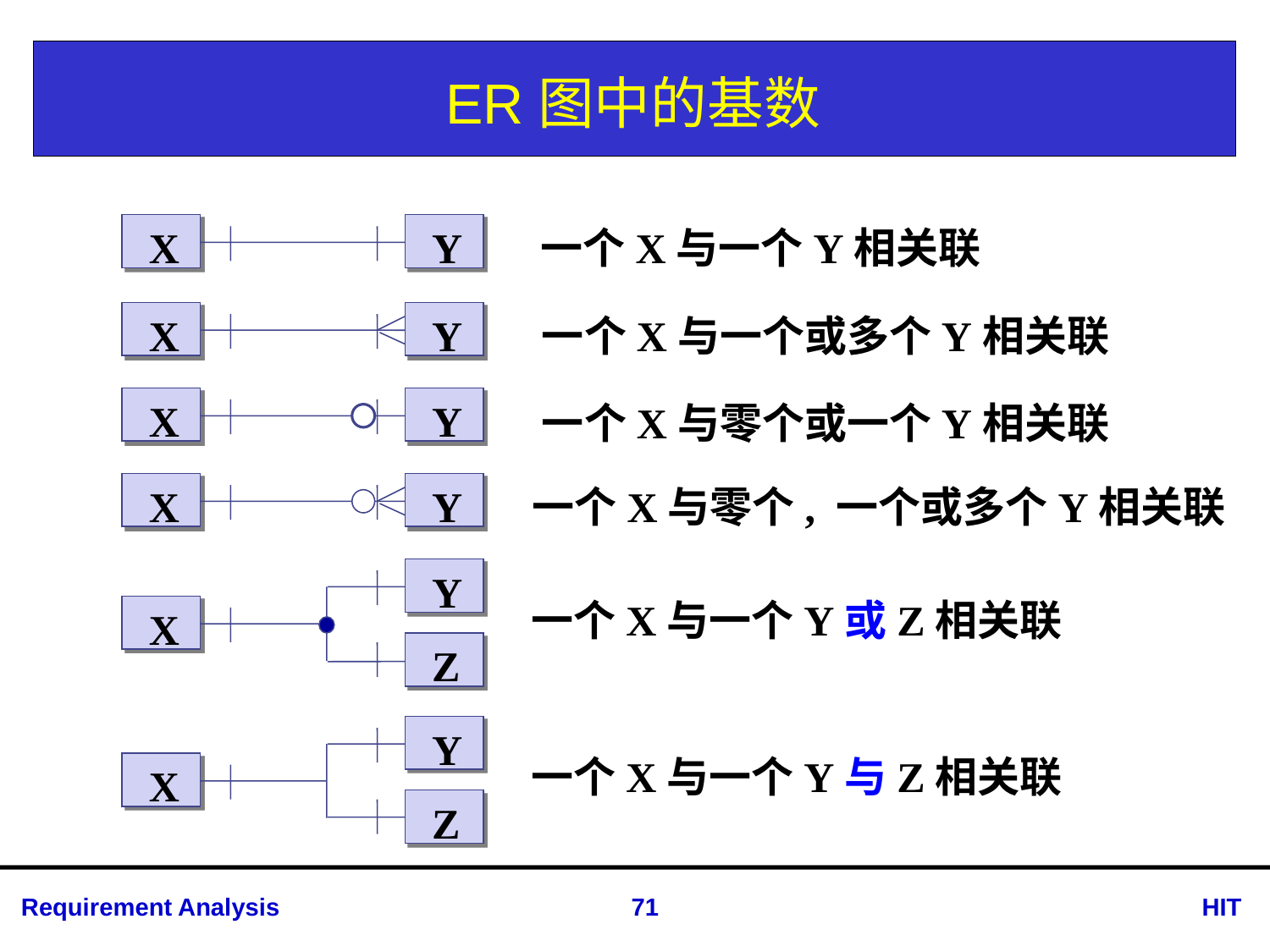

# ER图中的基数

X
Y

一个X与一个Y相关联

X
Y

一个X与一个或多个Y相关联

X
Y

一个X与零个或一个Y相关联

X
Y

一个X与零个, 一个或多个Y相关联

Y

X

Z

一个X与一个Y或Z相关联

Y

X

Z

一个X与一个Y与Z相关联